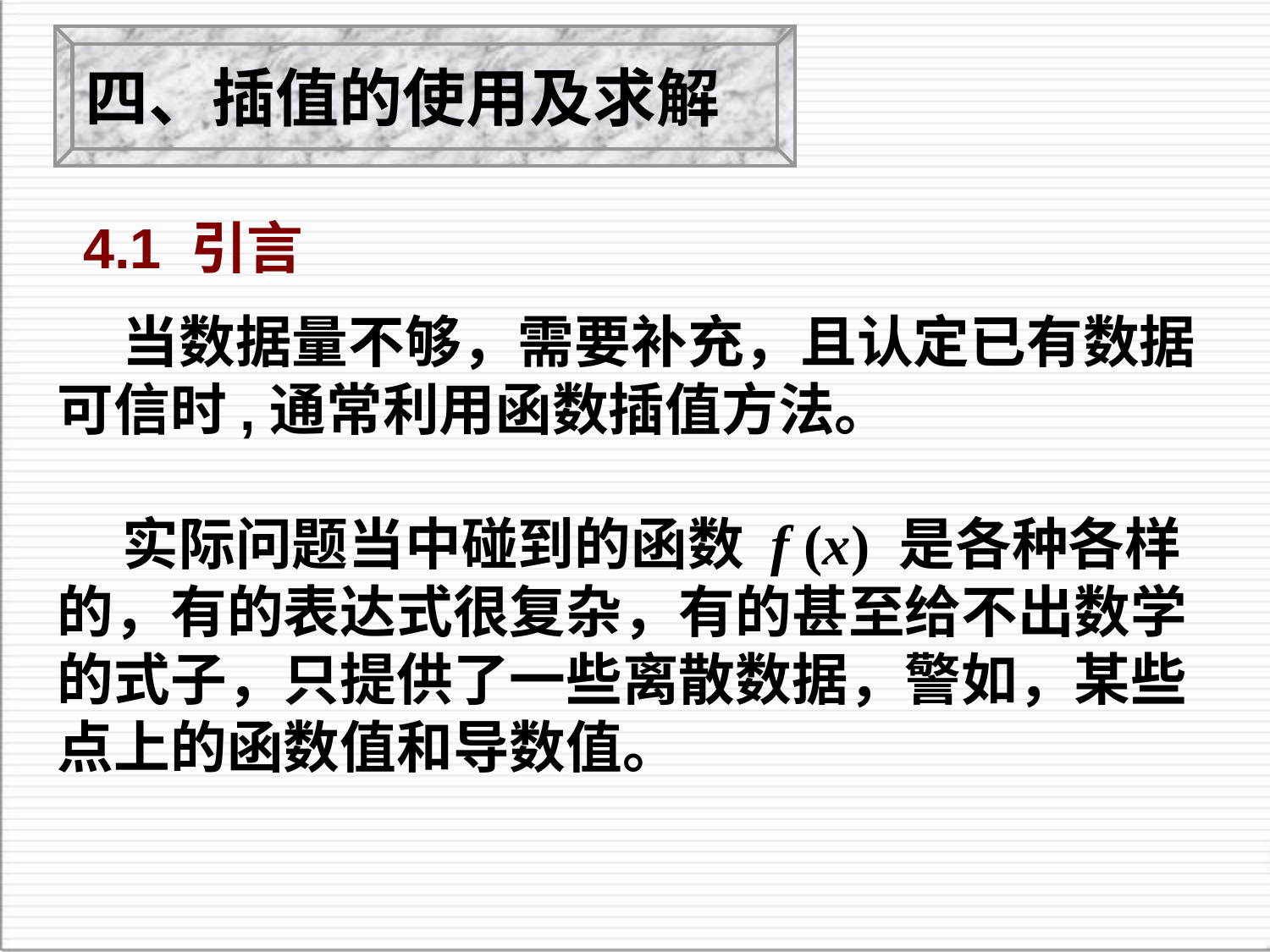

四、插值的使用及求解
 4.1 引言
    当数据量不够，需要补充，且认定已有数据可信时,通常利用函数插值方法。

    实际问题当中碰到的函数 f (x) 是各种各样的，有的表达式很复杂，有的甚至给不出数学的式子，只提供了一些离散数据，警如，某些点上的函数值和导数值。